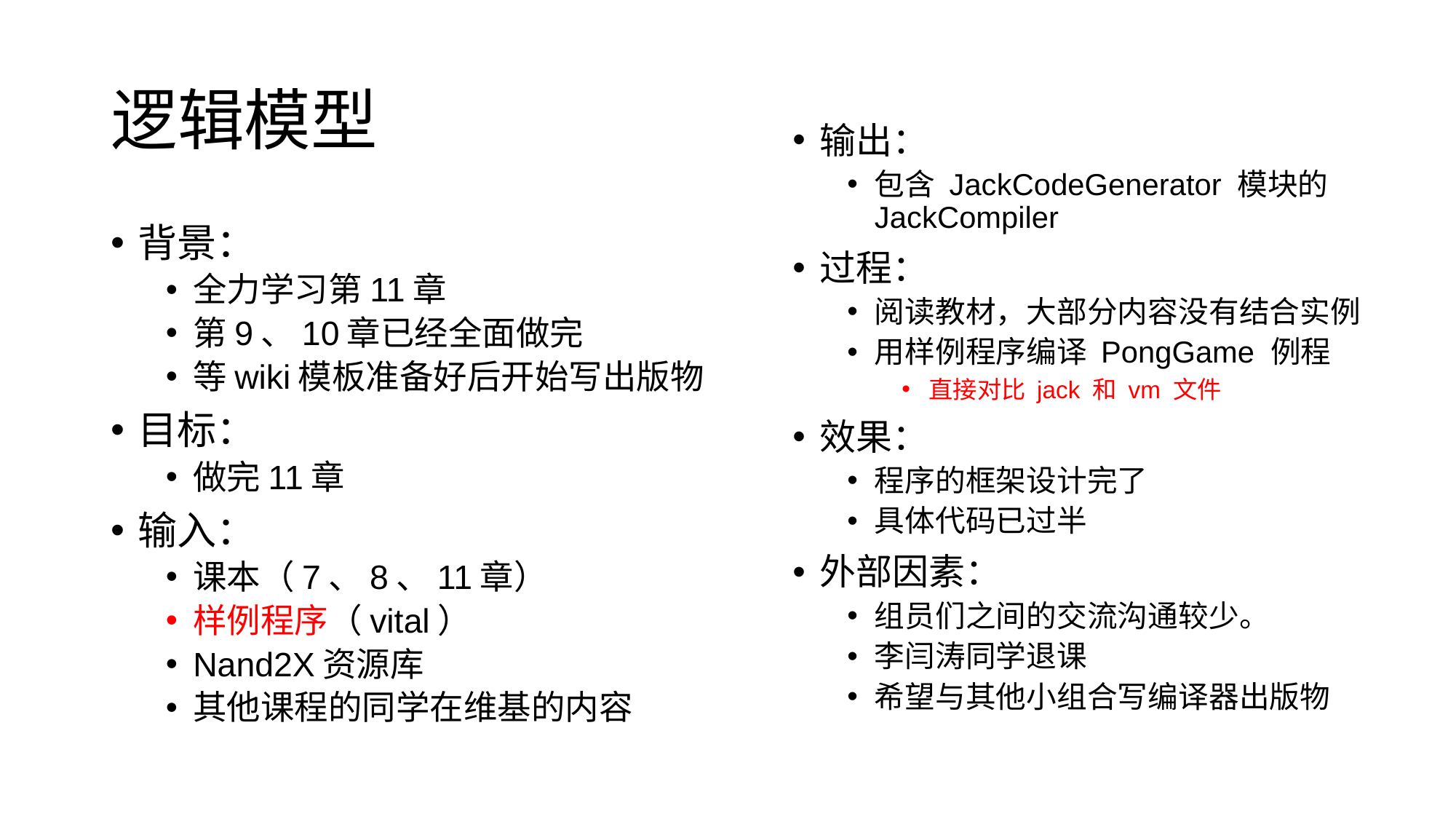

# 逻辑模型
输出：
包含 JackCodeGenerator 模块的 JackCompiler
过程：
阅读教材，大部分内容没有结合实例
用样例程序编译 PongGame 例程
直接对比 jack 和 vm 文件
效果：
程序的框架设计完了
具体代码已过半
外部因素：
组员们之间的交流沟通较少。
李闫涛同学退课
希望与其他小组合写编译器出版物
背景：
全力学习第11章
第9、10章已经全面做完
等wiki模板准备好后开始写出版物
目标：
做完11章
输入：
课本（7、8、11章）
样例程序（vital）
Nand2X资源库
其他课程的同学在维基的内容